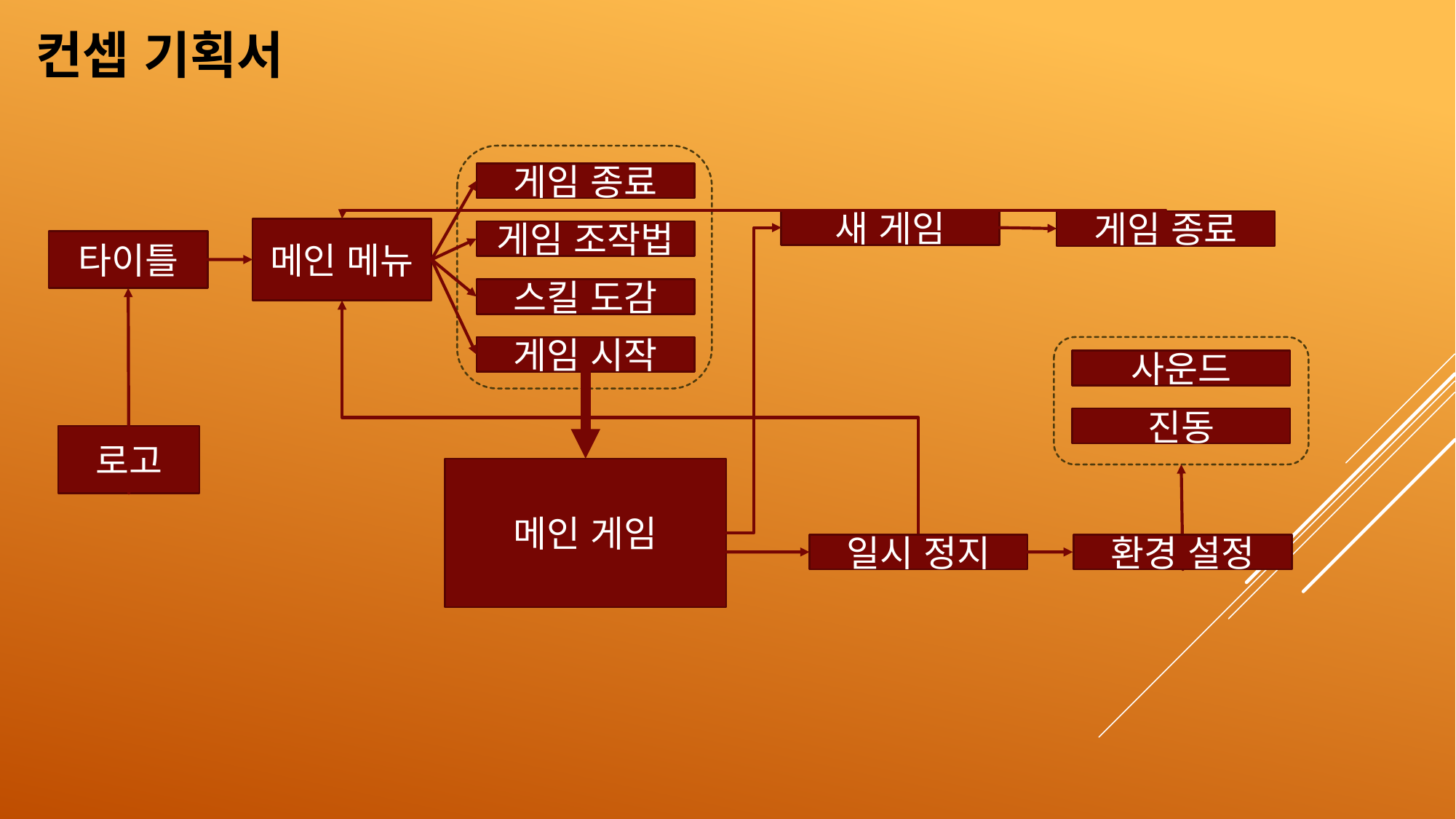

컨셉 기획서

게임 종료
새 게임
게임 종료
메인 메뉴
게임 조작법
타이틀
스킬 도감
게임 시작

사운드
진동
로고
메인 게임
일시 정지
환경 설정